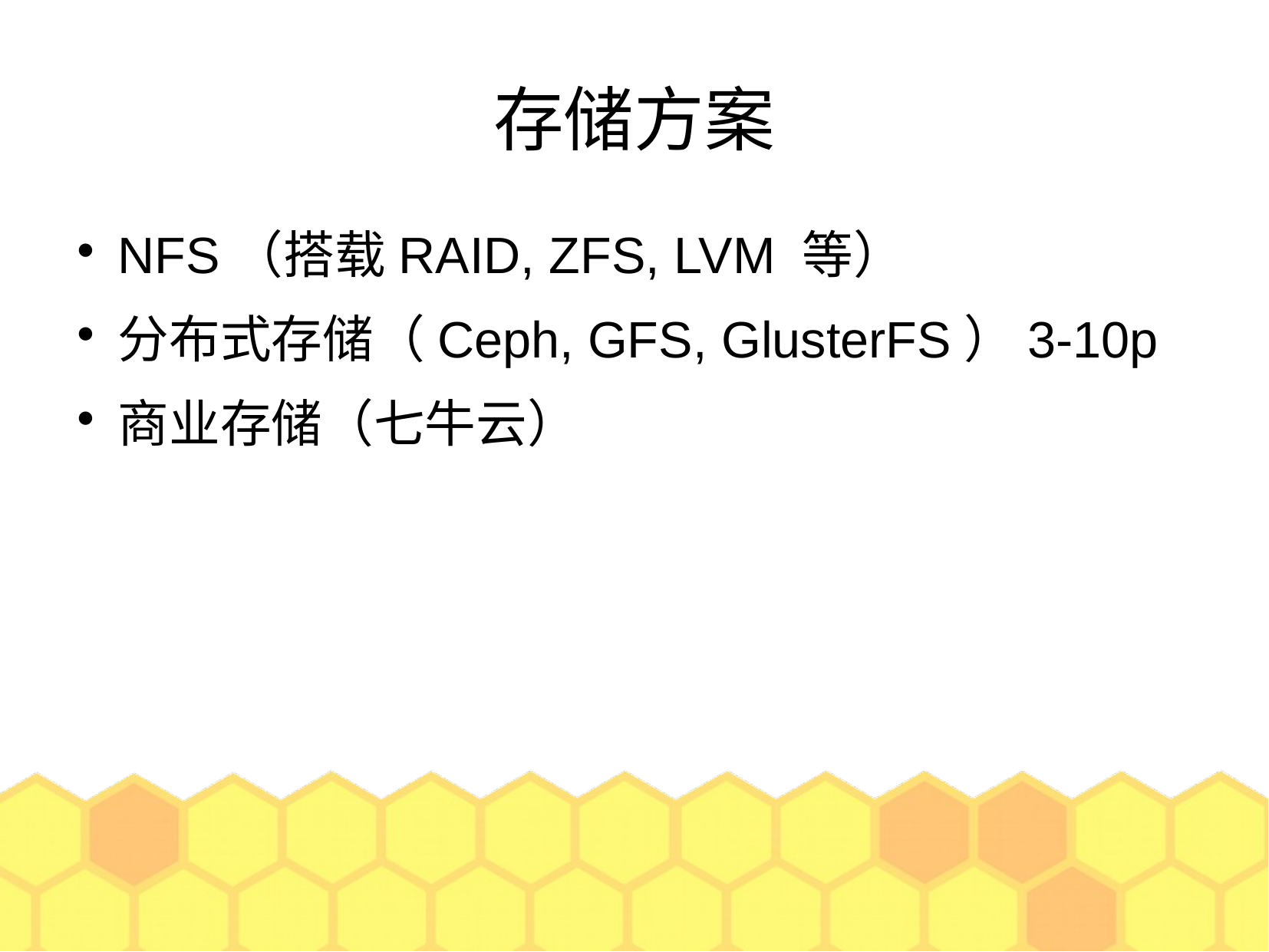

存储方案
NFS（搭载RAID, ZFS, LVM 等）
分布式存储（Ceph, GFS, GlusterFS）3-10p
商业存储（七牛云）